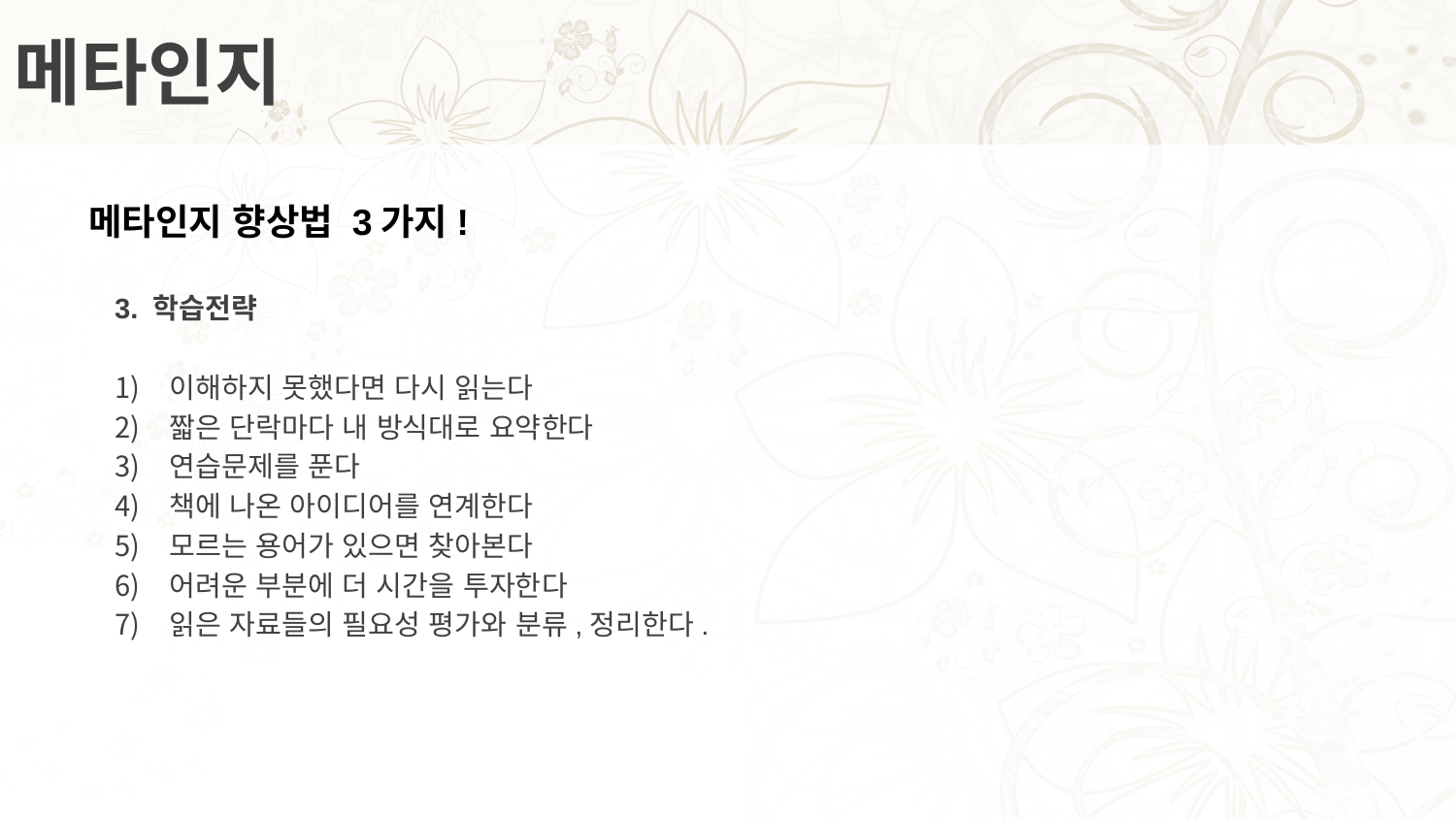

# 메타인지
메타인지 향상법 3가지!
3. 학습전략

이해하지 못했다면 다시 읽는다
짧은 단락마다 내 방식대로 요약한다
연습문제를 푼다
책에 나온 아이디어를 연계한다
모르는 용어가 있으면 찾아본다
어려운 부분에 더 시간을 투자한다
읽은 자료들의 필요성 평가와 분류,정리한다.